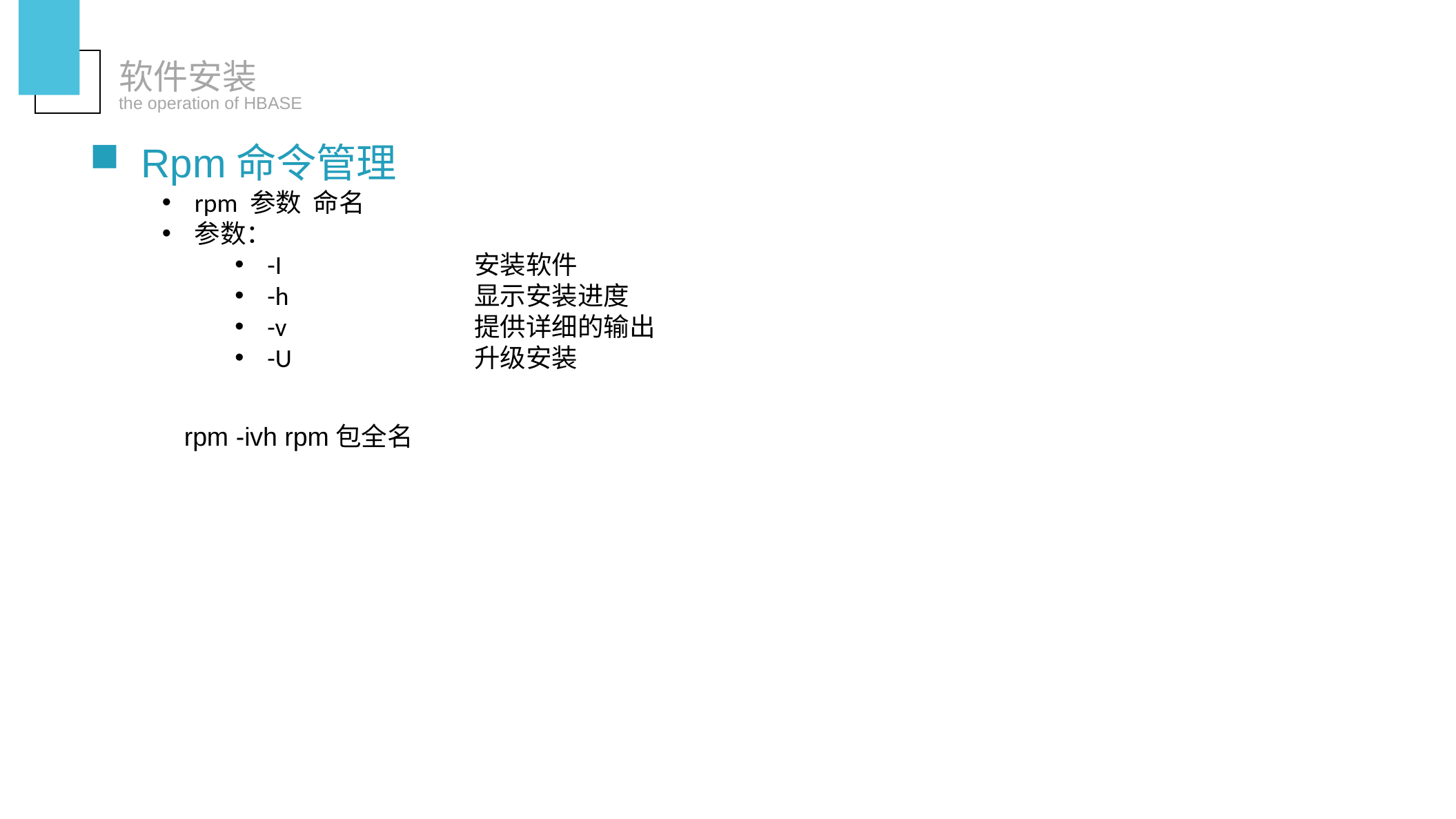

软件安装
the operation of HBASE
Rpm命令管理
rpm 参数  命名
参数：
-I		安装软件
-h		显示安装进度
-v		提供详细的输出
-U		升级安装

rpm -ivh rpm包全名